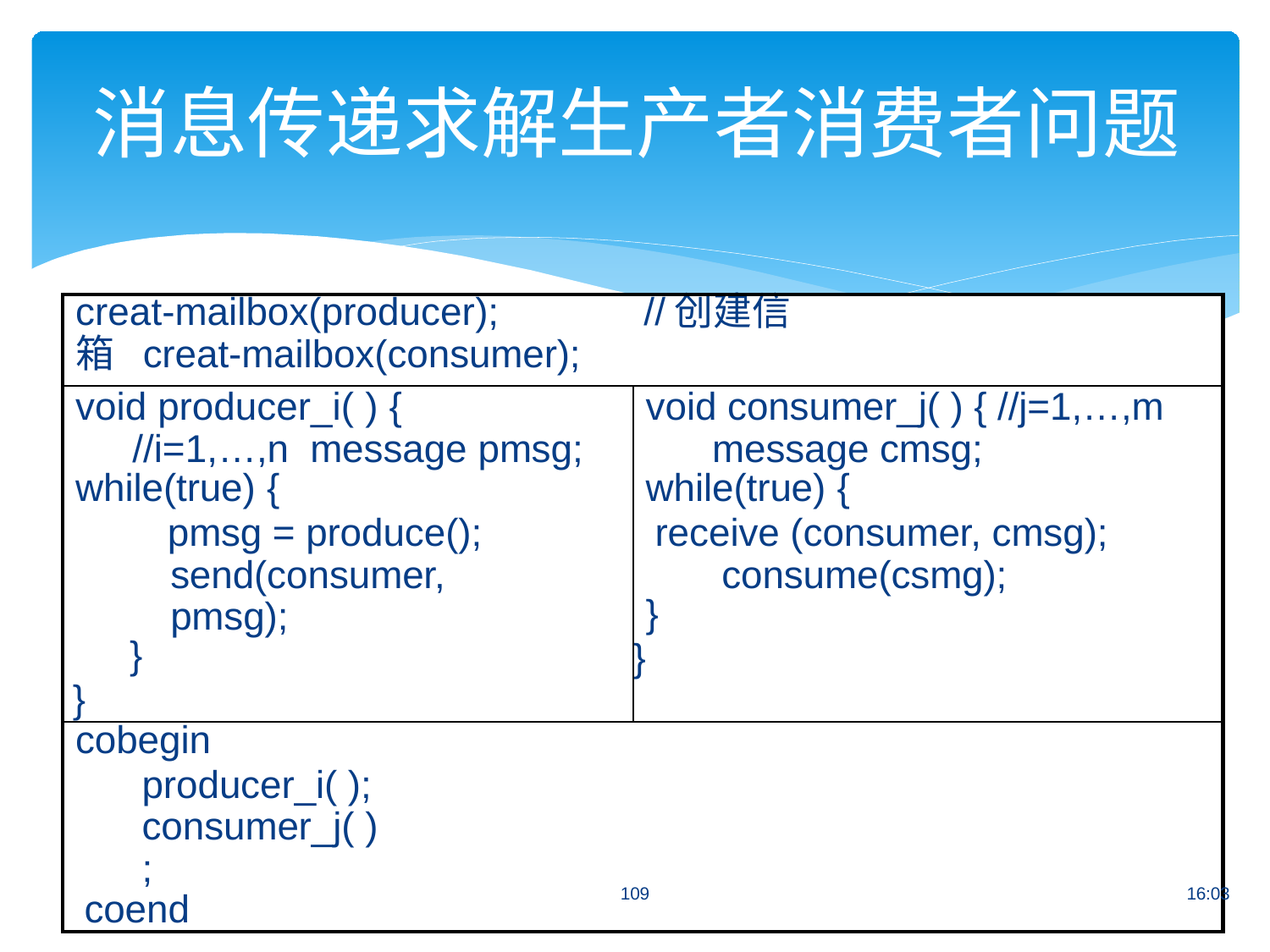

# 消息传递求解生产者消费者问题

| creat-mailbox(producer); //创建信箱 creat-mailbox(consumer); |  |
| --- | --- |
| void producer\_i( ) { //i=1,…,n message pmsg; while(true) { pmsg = produce(); send(consumer, pmsg); } } | void consumer\_j( ) { //j=1,…,m message cmsg; while(true) { receive (consumer, cmsg); consume(csmg); } } |
| cobegin producer\_i( ); consumer\_j( ); coend |  |

109
16:03